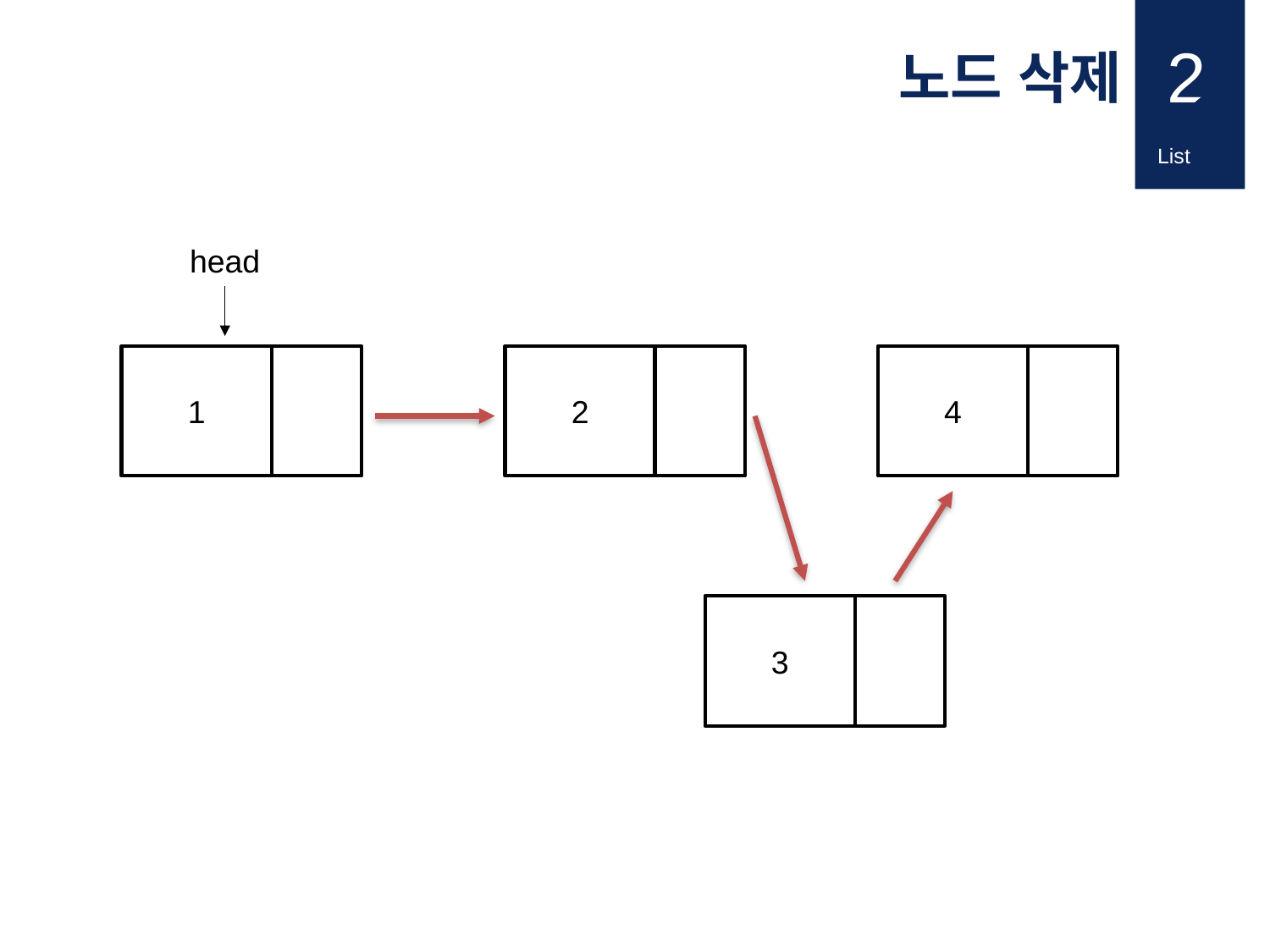

2

노드 삭제
List
head
1

2

4

3